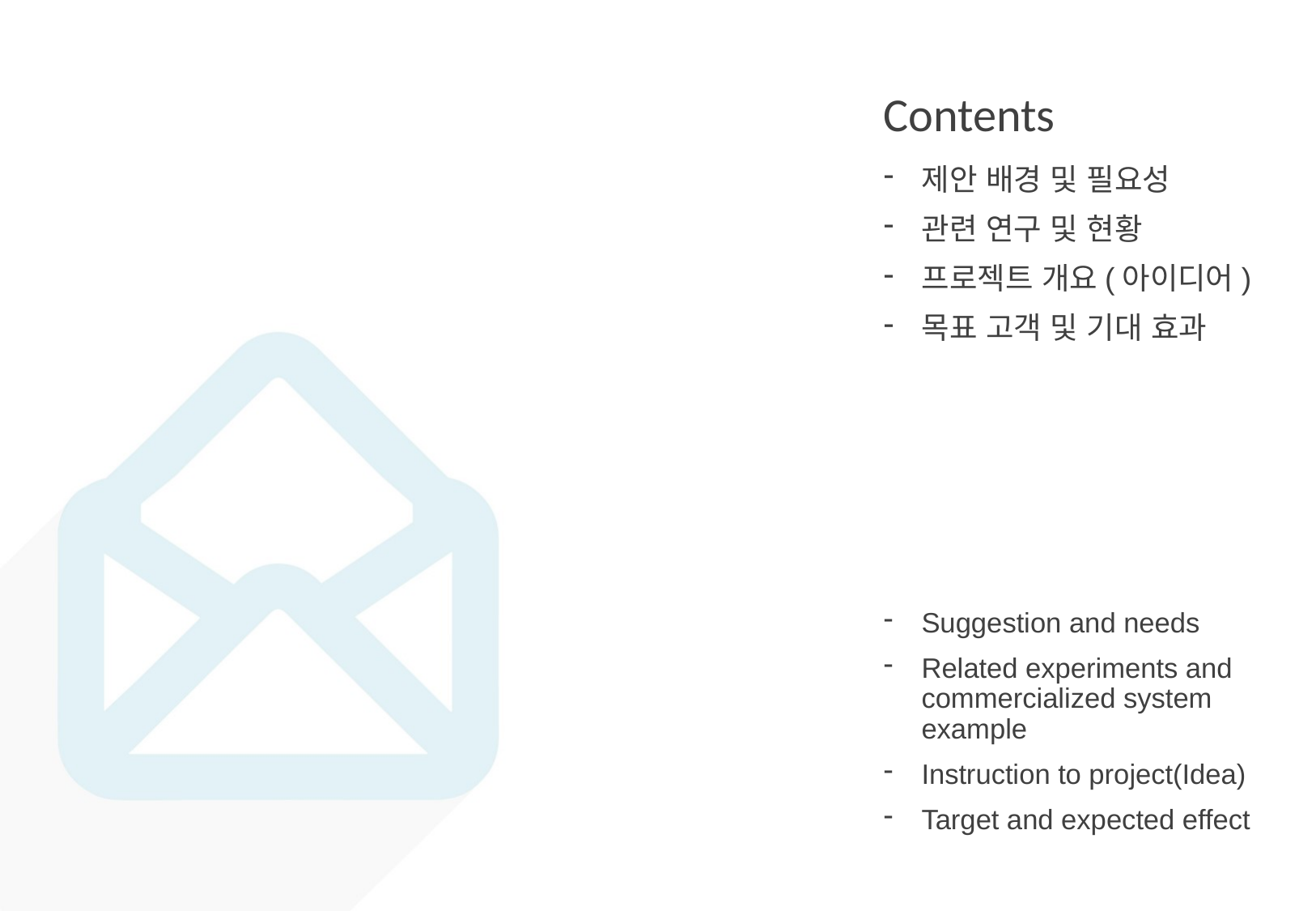

Contents
제안 배경 및 필요성
관련 연구 및 현황
프로젝트 개요(아이디어)
목표 고객 및 기대 효과
Suggestion and needs
Related experiments and commercialized system example
Instruction to project(Idea)
Target and expected effect